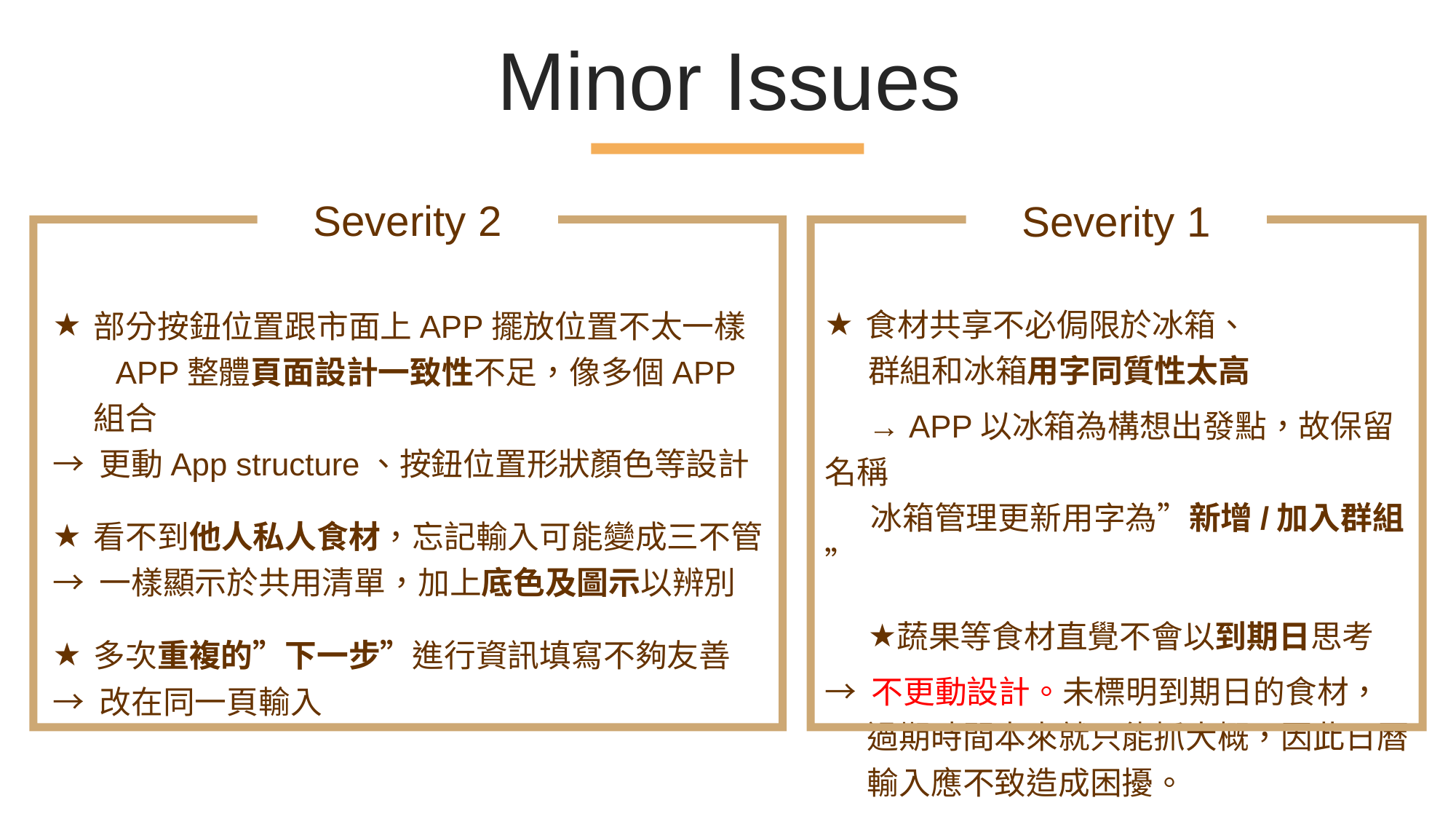

Minor Issues
Severity 2

部分按鈕位置跟市面上APP擺放位置不太一樣     APP整體頁面設計一致性不足，像多個APP組合
→ 更動App structure、按鈕位置形狀顏色等設計
看不到他人私人食材，忘記輸入可能變成三不管
→ 一樣顯示於共用清單，加上底色及圖示以辨別
多次重複的”下一步”進行資訊填寫不夠友善
→ 改在同一頁輸入
Severity 1

食材共享不必侷限於冰箱、
群組和冰箱用字同質性太高
→ APP以冰箱為構想出發點，故保留名稱
 冰箱管理更新用字為”新增/加入群組”
蔬果等食材直覺不會以到期日思考
→ 不更動設計。未標明到期日的食材，過期時間本來就只能抓大概，因此日曆輸入應不致造成困擾。